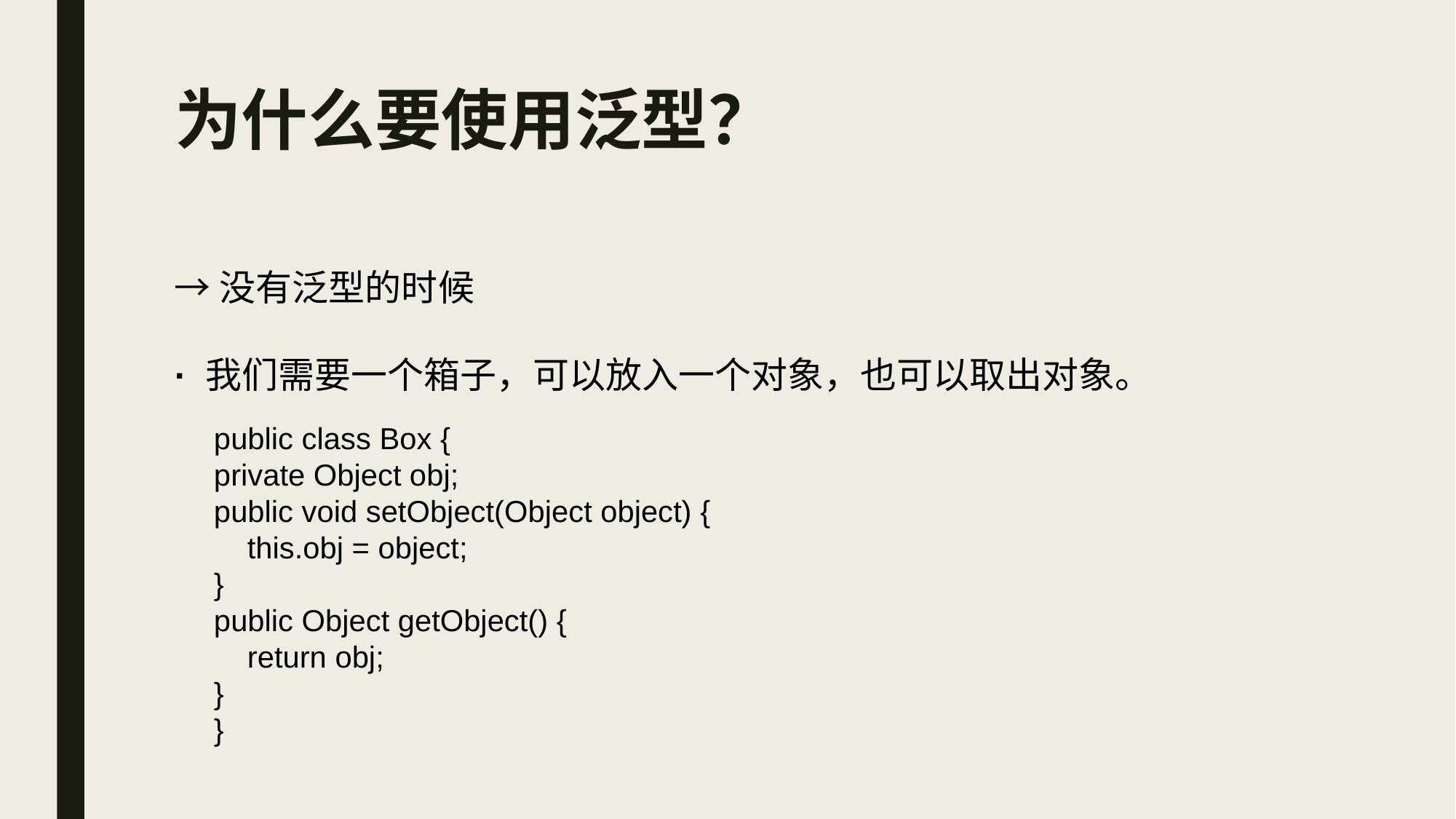

# 为什么要使用泛型？
→没有泛型的时候

· 我们需要一个箱子，可以放入一个对象，也可以取出对象。
public class Box {
private Object obj;
public void setObject(Object object) {
    this.obj = object;
}
public Object getObject() {
    return obj;
}
}